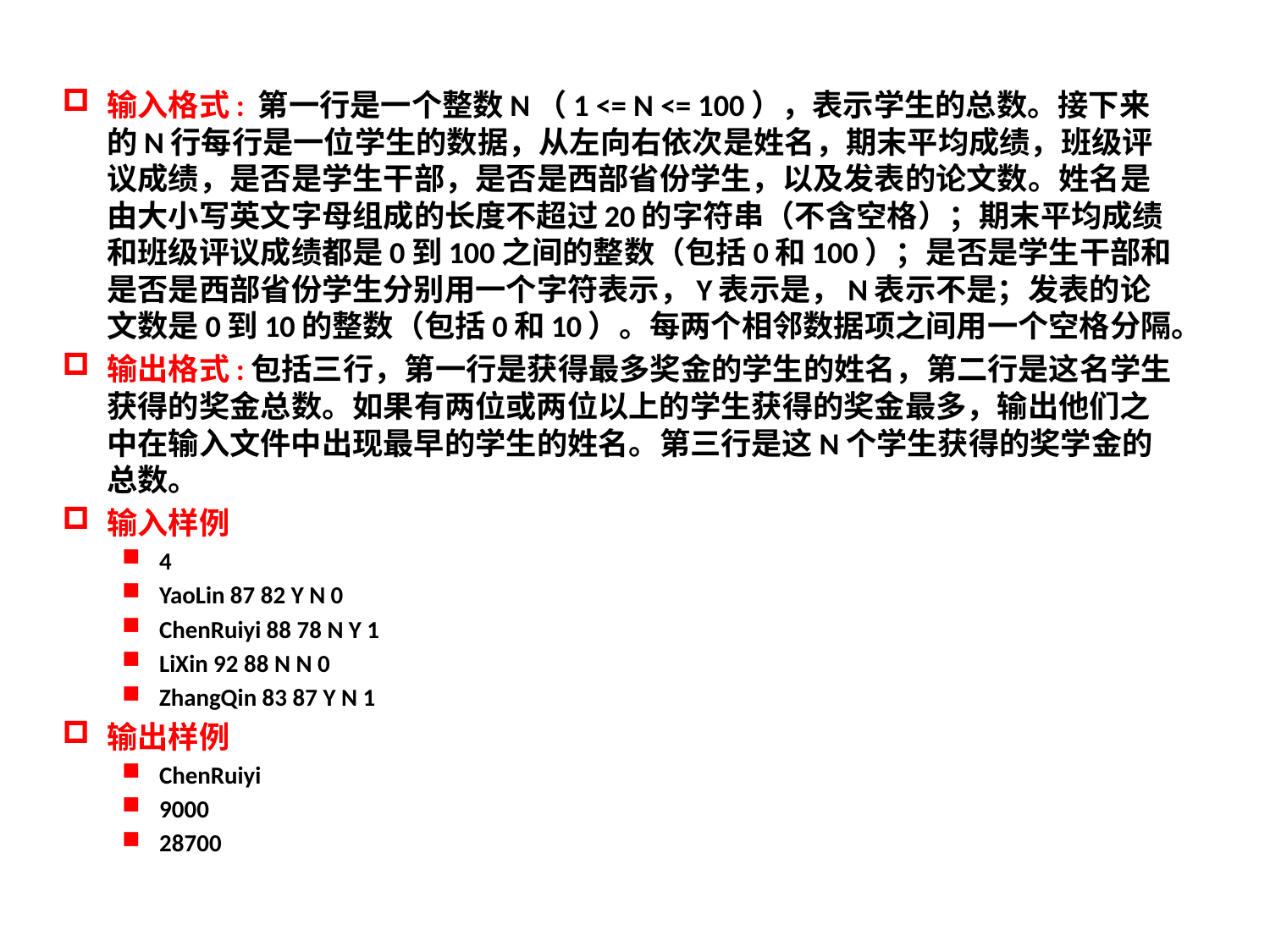

输入格式: 第一行是一个整数N（1 <= N <= 100），表示学生的总数。接下来的N行每行是一位学生的数据，从左向右依次是姓名，期末平均成绩，班级评议成绩，是否是学生干部，是否是西部省份学生，以及发表的论文数。姓名是由大小写英文字母组成的长度不超过20的字符串（不含空格）；期末平均成绩和班级评议成绩都是0到100之间的整数（包括0和100）；是否是学生干部和是否是西部省份学生分别用一个字符表示，Y表示是，N表示不是；发表的论文数是0到10的整数（包括0和10）。每两个相邻数据项之间用一个空格分隔。
输出格式:包括三行，第一行是获得最多奖金的学生的姓名，第二行是这名学生获得的奖金总数。如果有两位或两位以上的学生获得的奖金最多，输出他们之中在输入文件中出现最早的学生的姓名。第三行是这N个学生获得的奖学金的总数。
输入样例
4
YaoLin 87 82 Y N 0
ChenRuiyi 88 78 N Y 1
LiXin 92 88 N N 0
ZhangQin 83 87 Y N 1
输出样例
ChenRuiyi
9000
28700